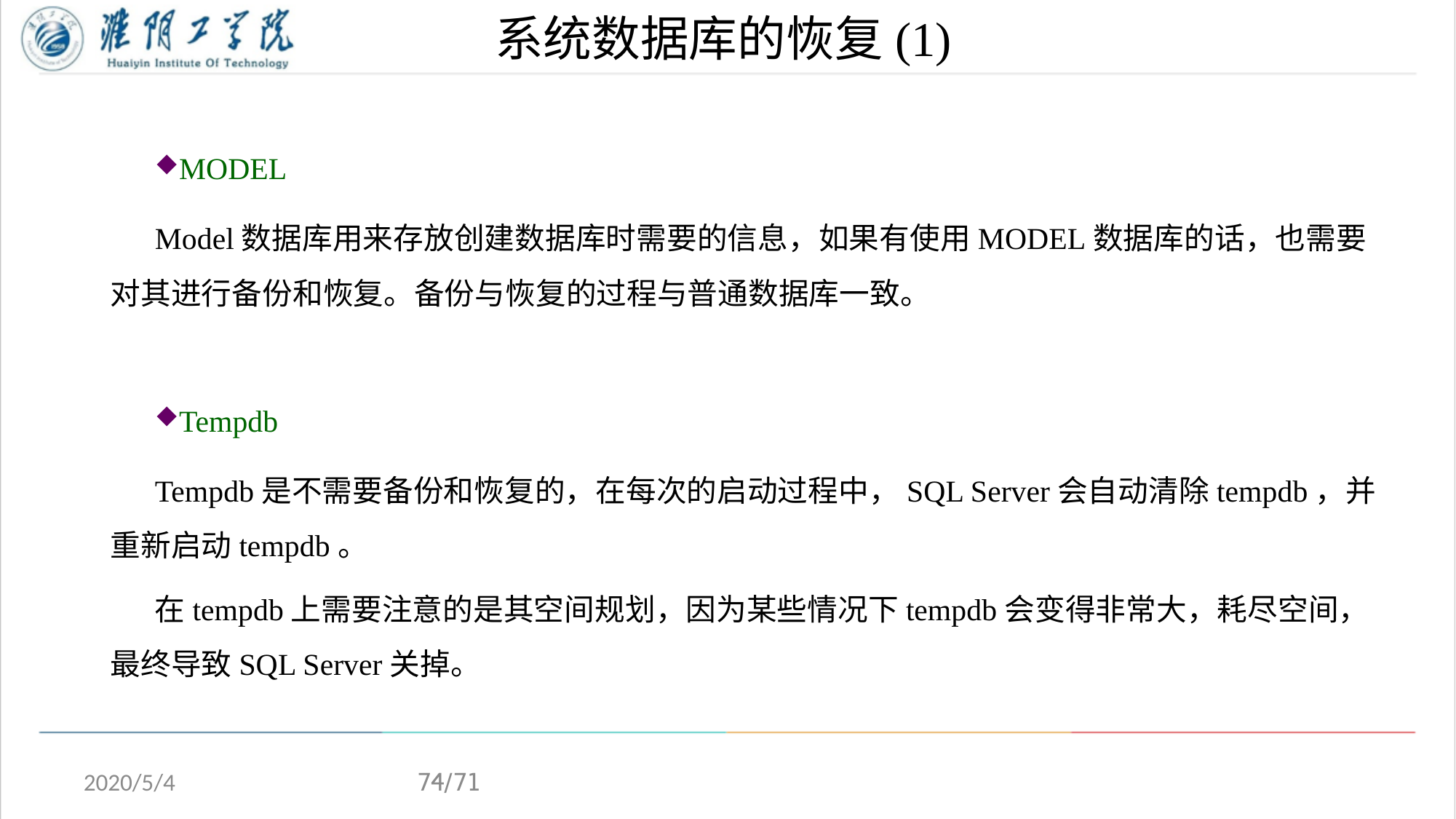

# 系统数据库的恢复(1)
MODEL
Model数据库用来存放创建数据库时需要的信息，如果有使用MODEL数据库的话，也需要对其进行备份和恢复。备份与恢复的过程与普通数据库一致。

Tempdb
Tempdb是不需要备份和恢复的，在每次的启动过程中，SQL Server会自动清除tempdb，并重新启动tempdb。
在tempdb上需要注意的是其空间规划，因为某些情况下tempdb会变得非常大，耗尽空间，最终导致SQL Server关掉。
74/71
2020/5/4